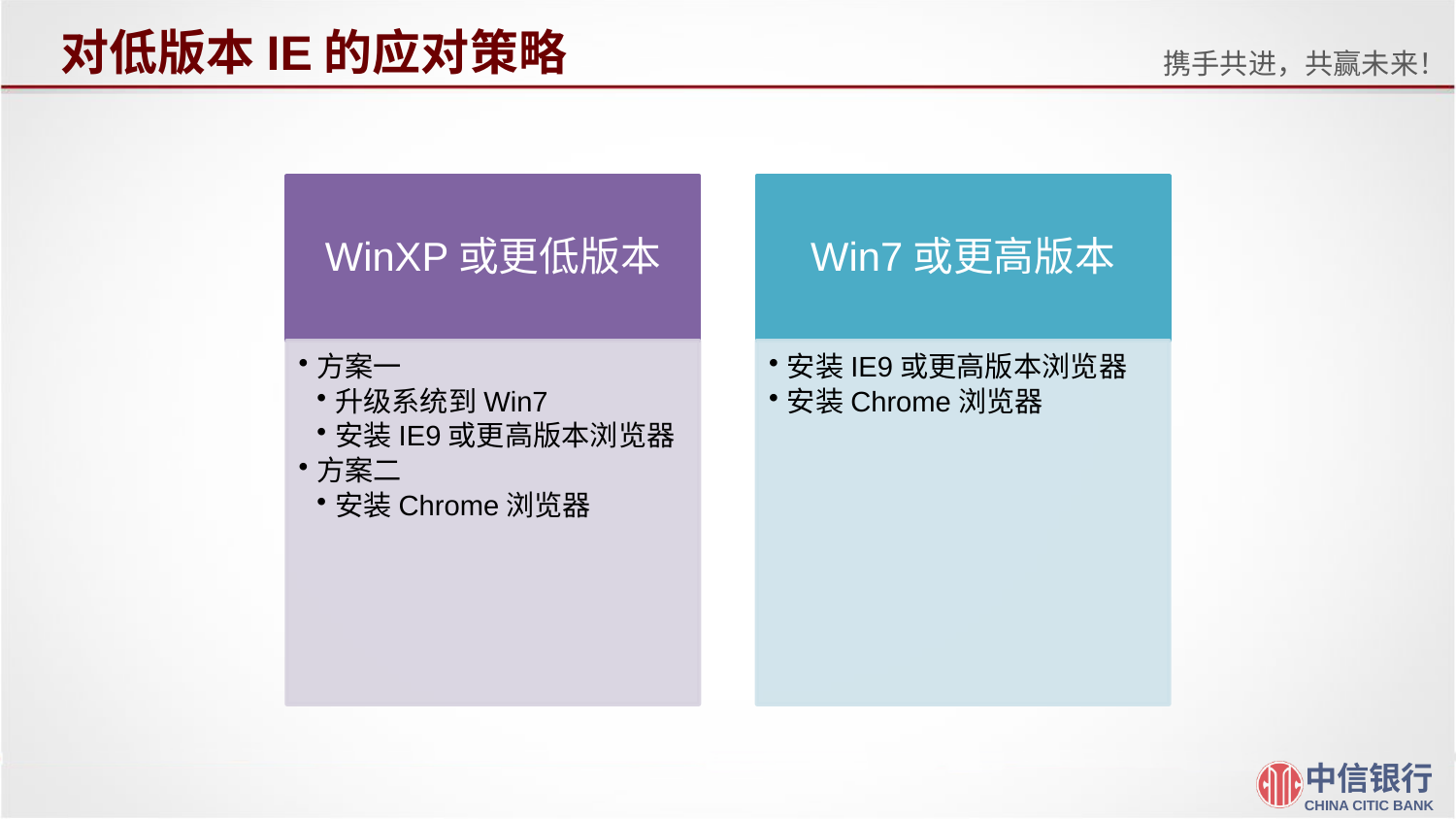

# 对低版本IE的应对策略
WinXP或更低版本
方案一
升级系统到Win7
安装IE9或更高版本浏览器
方案二
安装Chrome浏览器
Win7或更高版本
安装IE9或更高版本浏览器
安装Chrome浏览器